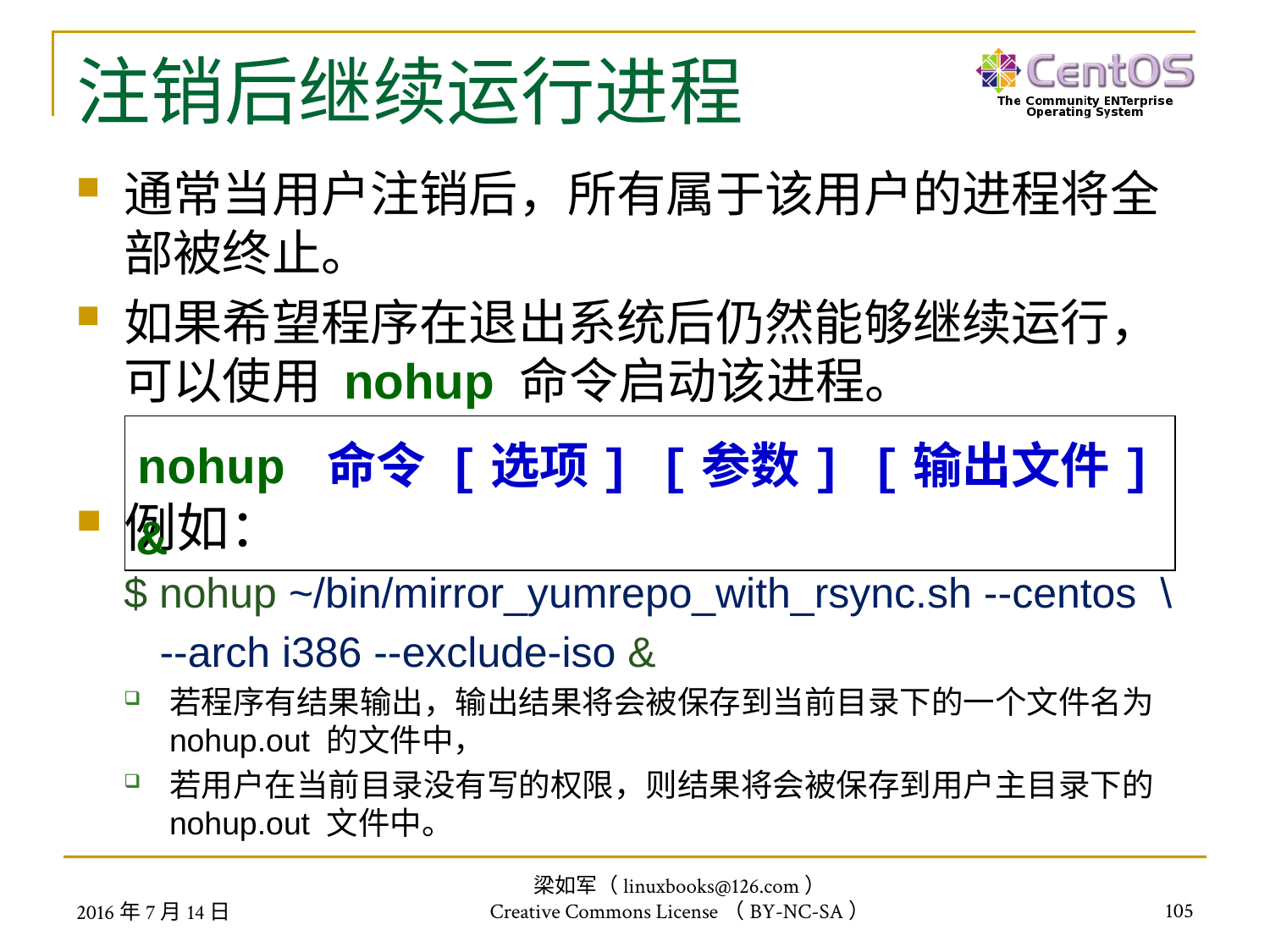

# 注销后继续运行进程
通常当用户注销后，所有属于该用户的进程将全部被终止。
如果希望程序在退出系统后仍然能够继续运行，可以使用 nohup 命令启动该进程。

例如：
$ nohup ~/bin/mirror_yumrepo_with_rsync.sh --centos  \
   --arch i386 --exclude-iso &
若程序有结果输出，输出结果将会被保存到当前目录下的一个文件名为 nohup.out 的文件中，
若用户在当前目录没有写的权限，则结果将会被保存到用户主目录下的 nohup.out 文件中。
nohup 命令 [选项] [参数] [输出文件] &
梁如军（linuxbooks@126.com）
Creative Commons License（BY-NC-SA）
2016年7月14日
105